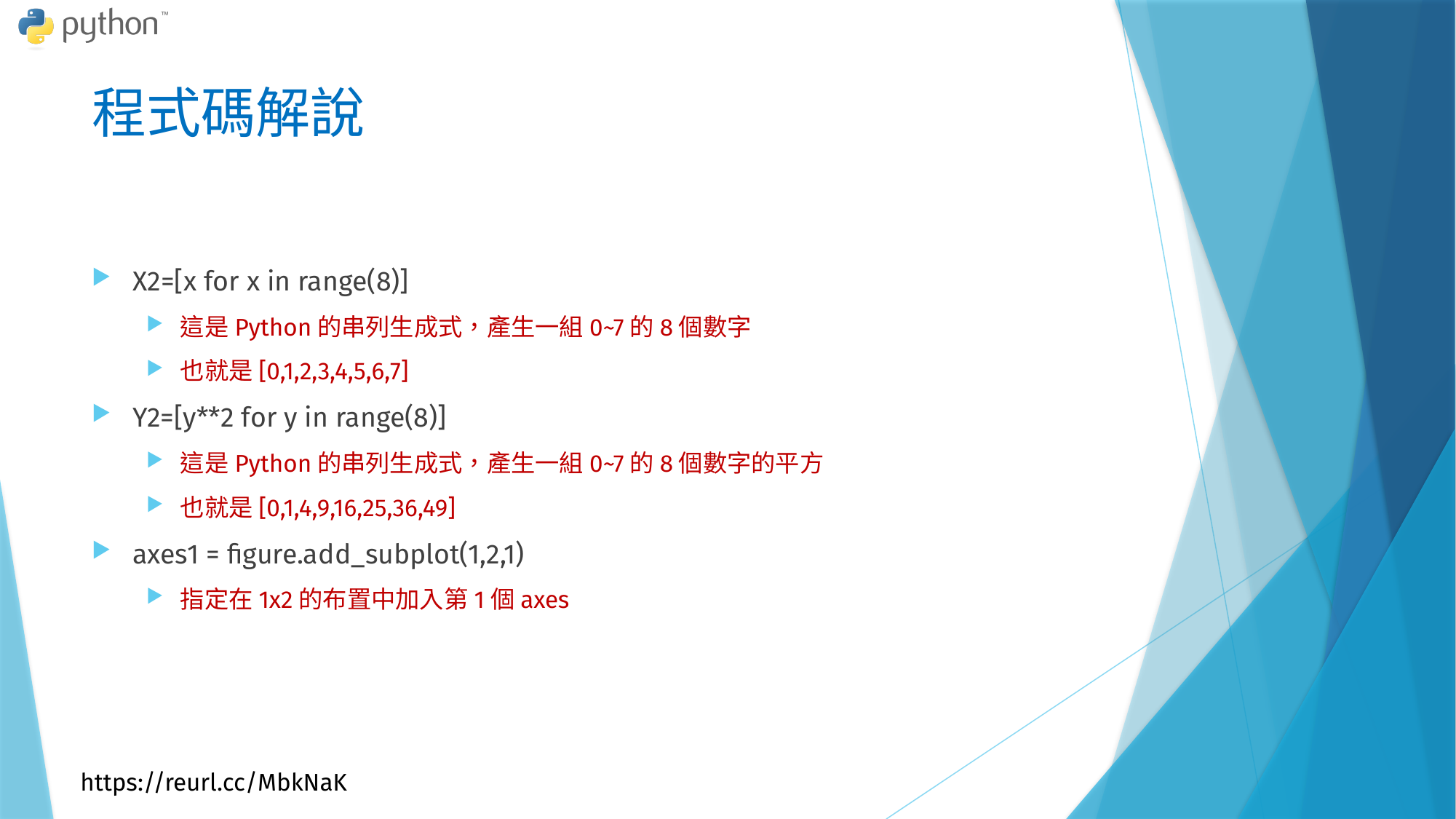

# 程式碼解說
X2=[x for x in range(8)]
這是Python的串列生成式，產生一組0~7的8個數字
也就是[0,1,2,3,4,5,6,7]
Y2=[y**2 for y in range(8)]
這是Python的串列生成式，產生一組0~7的8個數字的平方
也就是[0,1,4,9,16,25,36,49]
axes1 = figure.add_subplot(1,2,1)
指定在1x2的布置中加入第1個axes